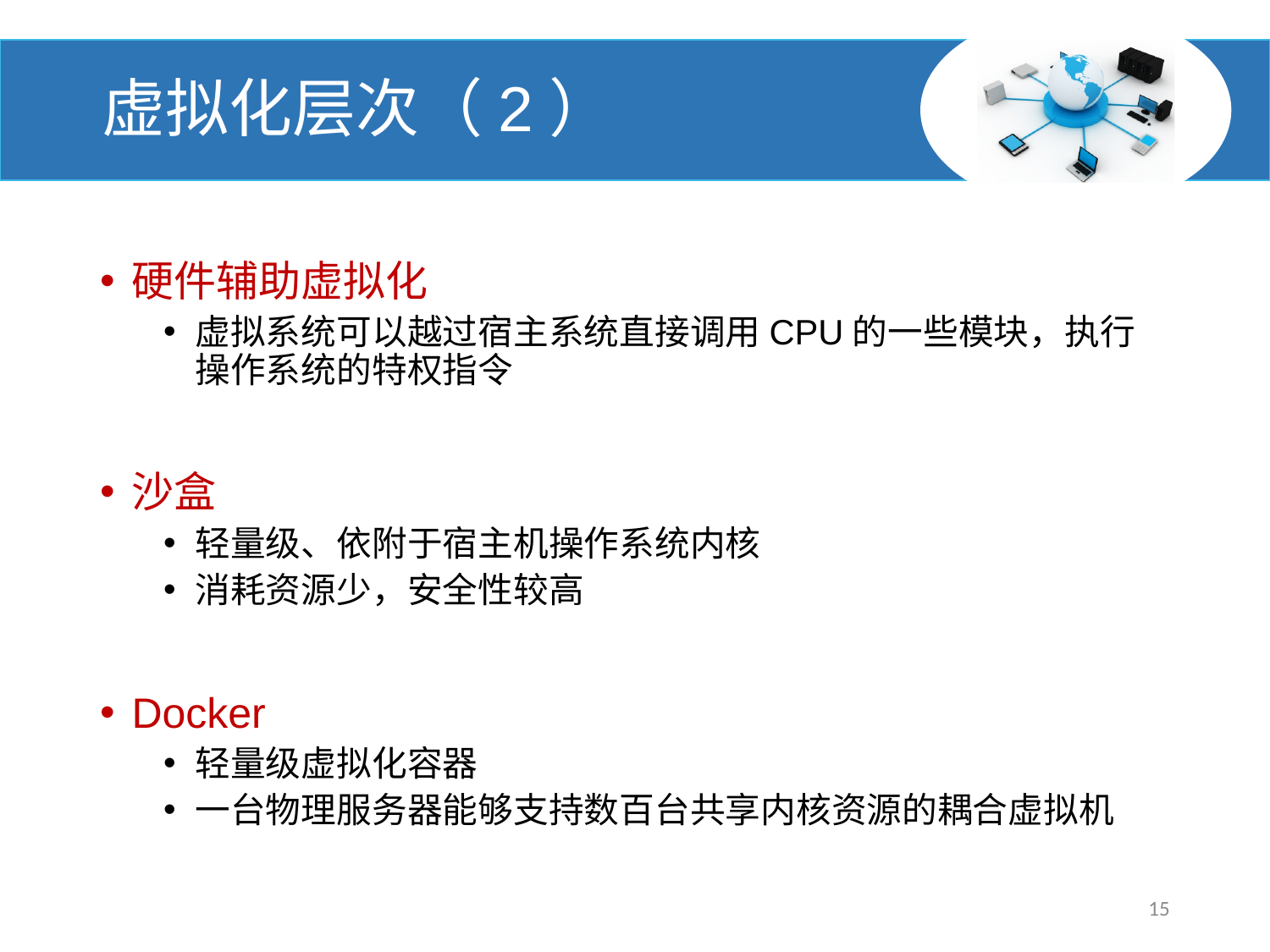

# 虚拟化层次（2）
硬件辅助虚拟化
虚拟系统可以越过宿主系统直接调用CPU的一些模块，执行操作系统的特权指令

沙盒
轻量级、依附于宿主机操作系统内核
消耗资源少，安全性较高

Docker
轻量级虚拟化容器
一台物理服务器能够支持数百台共享内核资源的耦合虚拟机
15